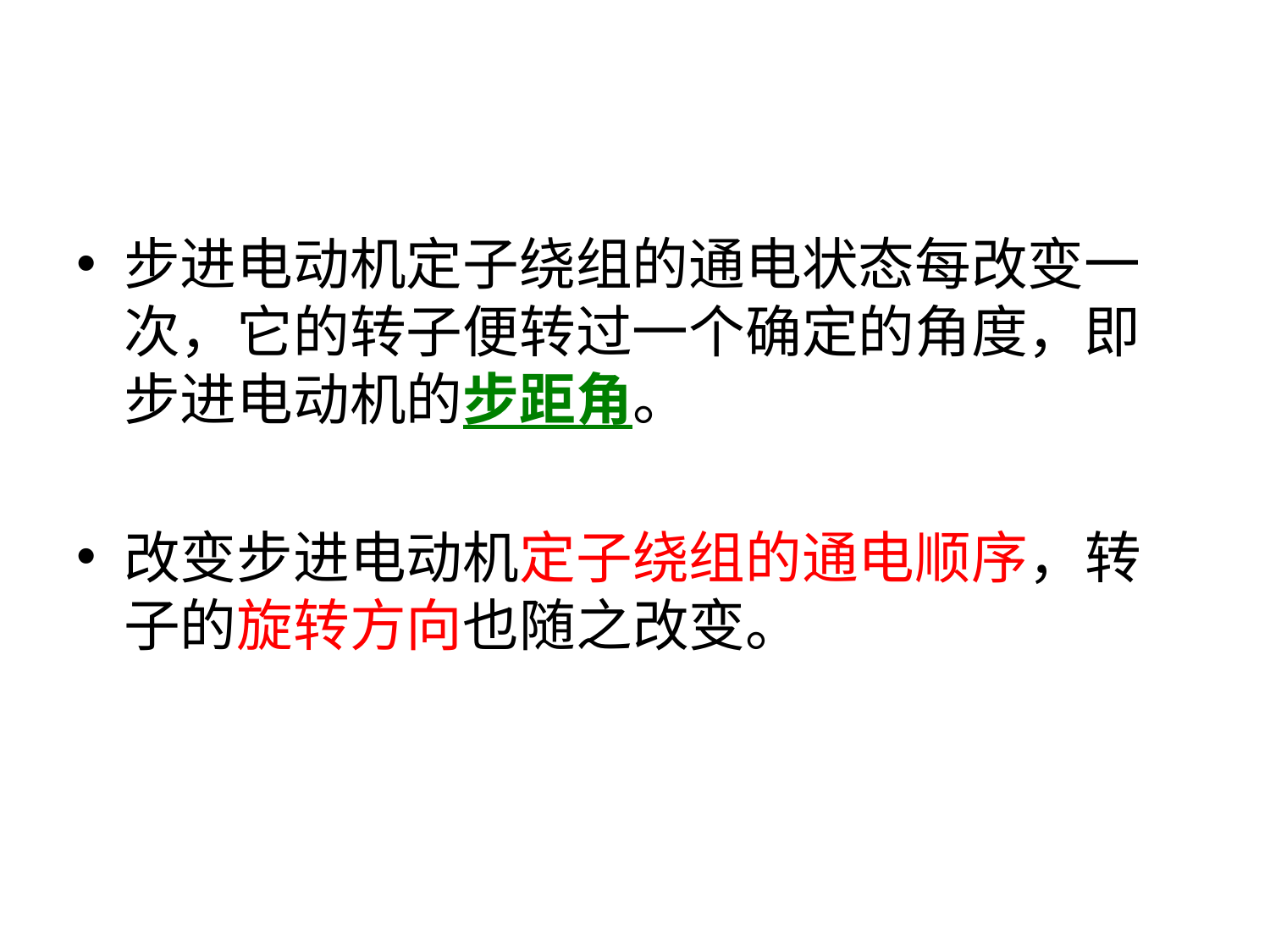

步进电动机定子绕组的通电状态每改变一次，它的转子便转过一个确定的角度，即步进电动机的步距角。

改变步进电动机定子绕组的通电顺序，转子的旋转方向也随之改变。